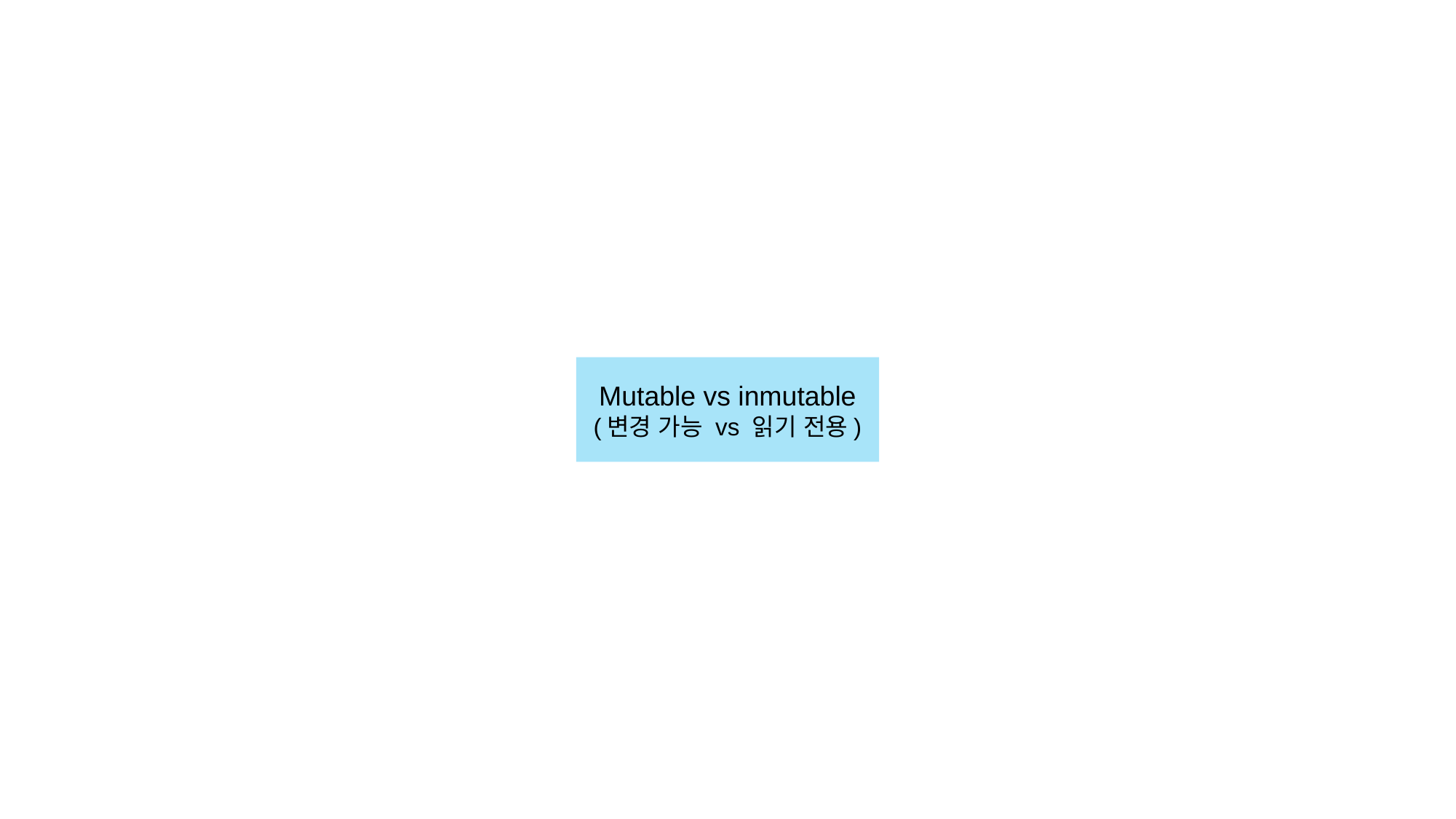

Mutable vs inmutable
(변경 가능 vs 읽기 전용)